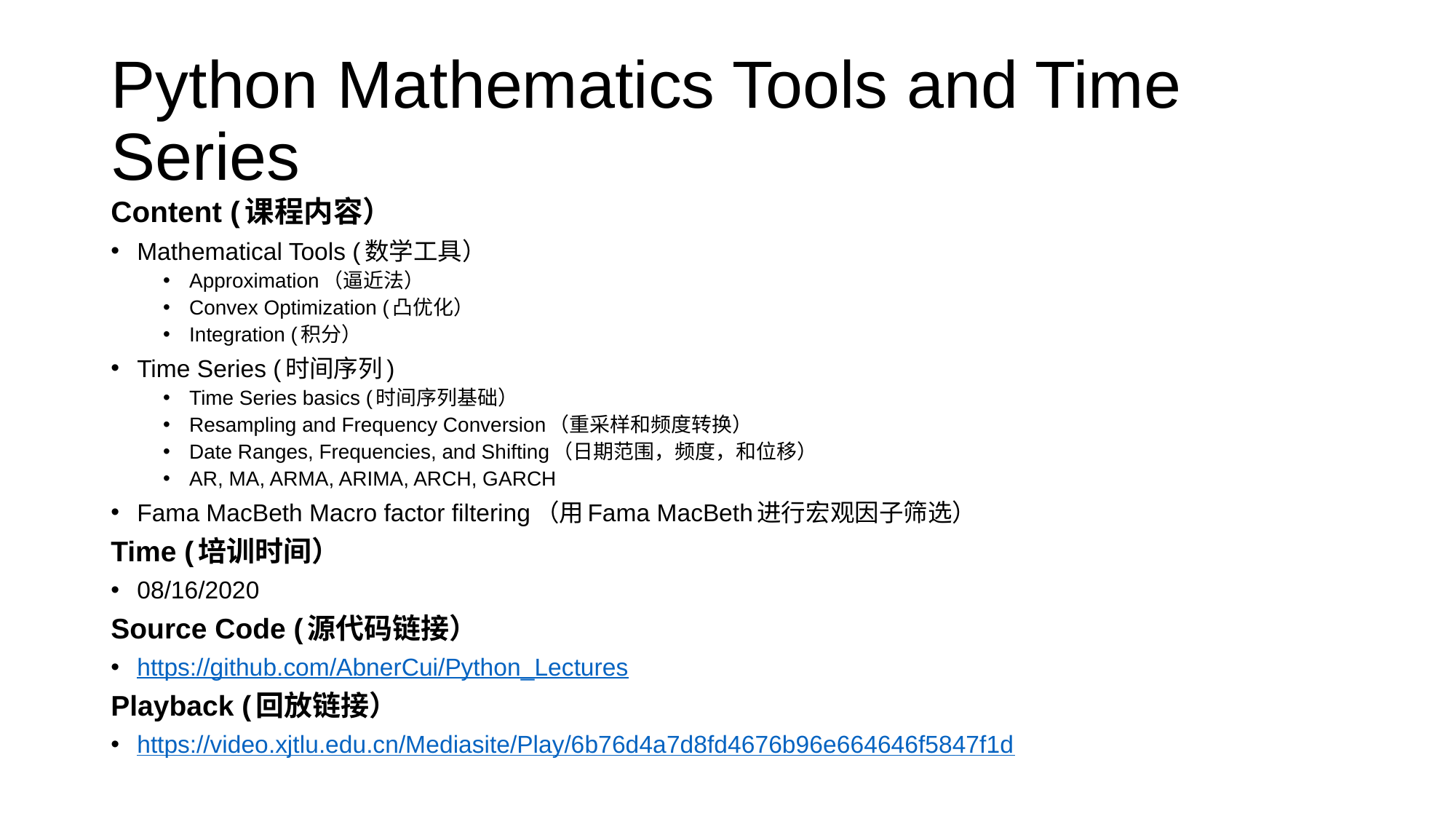

# Python Mathematics Tools and Time Series
Content (课程内容）
Mathematical Tools (数学工具）
Approximation（逼近法）
Convex Optimization (凸优化）
Integration (积分）
Time Series (时间序列)
Time Series basics (时间序列基础）
Resampling and Frequency Conversion（重采样和频度转换）
Date Ranges, Frequencies, and Shifting（日期范围，频度，和位移）
AR, MA, ARMA, ARIMA, ARCH, GARCH
Fama MacBeth Macro factor filtering（用Fama MacBeth进行宏观因子筛选）
Time (培训时间）
08/16/2020
Source Code (源代码链接）
https://github.com/AbnerCui/Python_Lectures
Playback (回放链接）
https://video.xjtlu.edu.cn/Mediasite/Play/6b76d4a7d8fd4676b96e664646f5847f1d